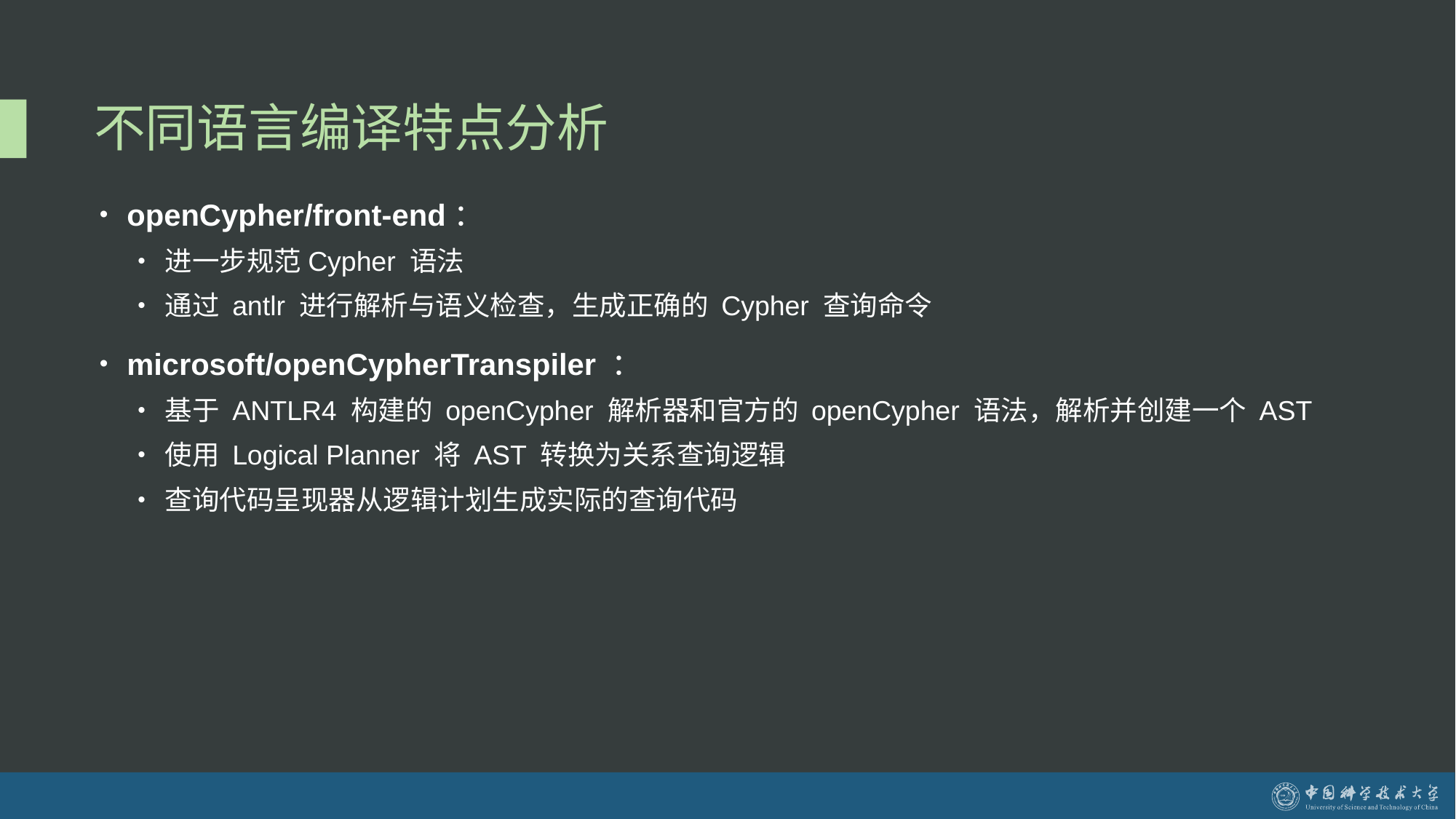

不同语言编译特点分析
openCypher/front-end：
进一步规范Cypher 语法
通过 antlr 进行解析与语义检查，生成正确的 Cypher 查询命令
microsoft/openCypherTranspiler ：
基于 ANTLR4 构建的 openCypher 解析器和官方的 openCypher 语法，解析并创建一个 AST
使用 Logical Planner 将 AST 转换为关系查询逻辑
查询代码呈现器从逻辑计划生成实际的查询代码